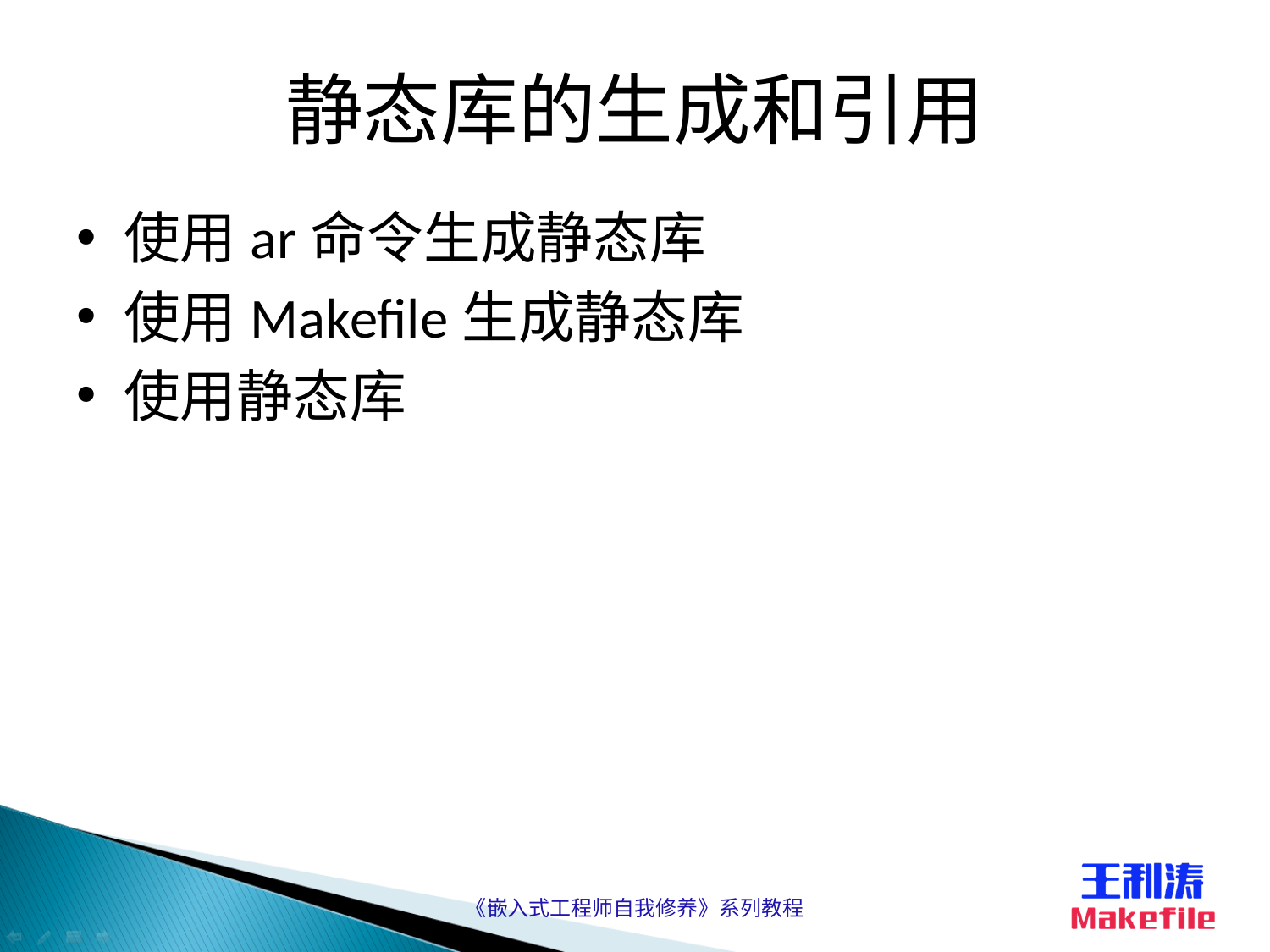

# 静态库的生成和引用
使用ar命令生成静态库
使用Makefile生成静态库
使用静态库
《嵌入式工程师自我修养》系列教程